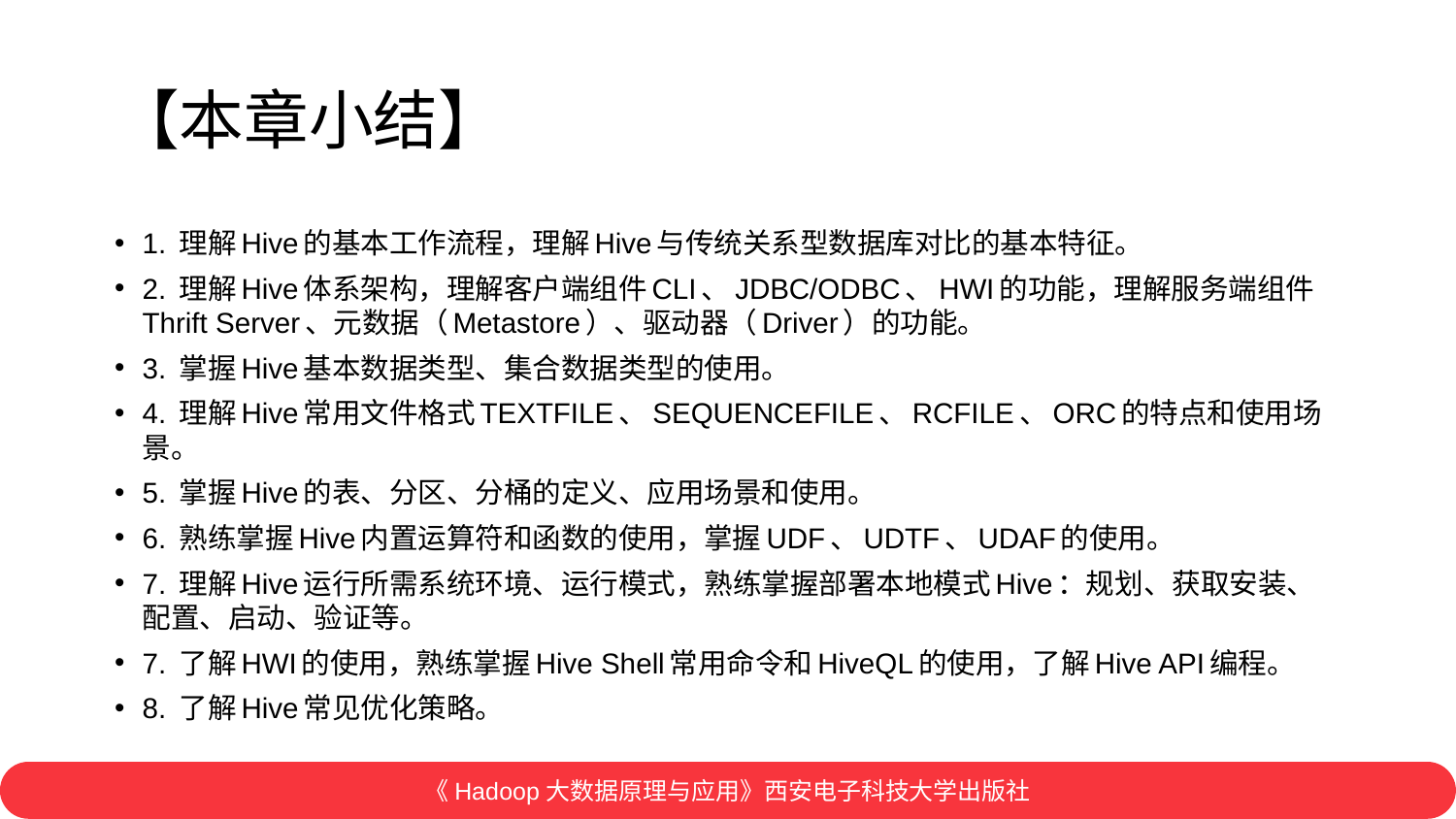

# 【本章小结】
1. 理解Hive的基本工作流程，理解Hive与传统关系型数据库对比的基本特征。
2. 理解Hive体系架构，理解客户端组件CLI、JDBC/ODBC、HWI的功能，理解服务端组件Thrift Server、元数据（Metastore）、驱动器（Driver）的功能。
3. 掌握Hive基本数据类型、集合数据类型的使用。
4. 理解Hive常用文件格式TEXTFILE、SEQUENCEFILE、RCFILE、ORC的特点和使用场景。
5. 掌握Hive的表、分区、分桶的定义、应用场景和使用。
6. 熟练掌握Hive内置运算符和函数的使用，掌握UDF、UDTF、UDAF的使用。
7. 理解Hive运行所需系统环境、运行模式，熟练掌握部署本地模式Hive：规划、获取安装、配置、启动、验证等。
7. 了解HWI的使用，熟练掌握Hive Shell常用命令和HiveQL的使用，了解Hive API编程。
8. 了解Hive常见优化策略。